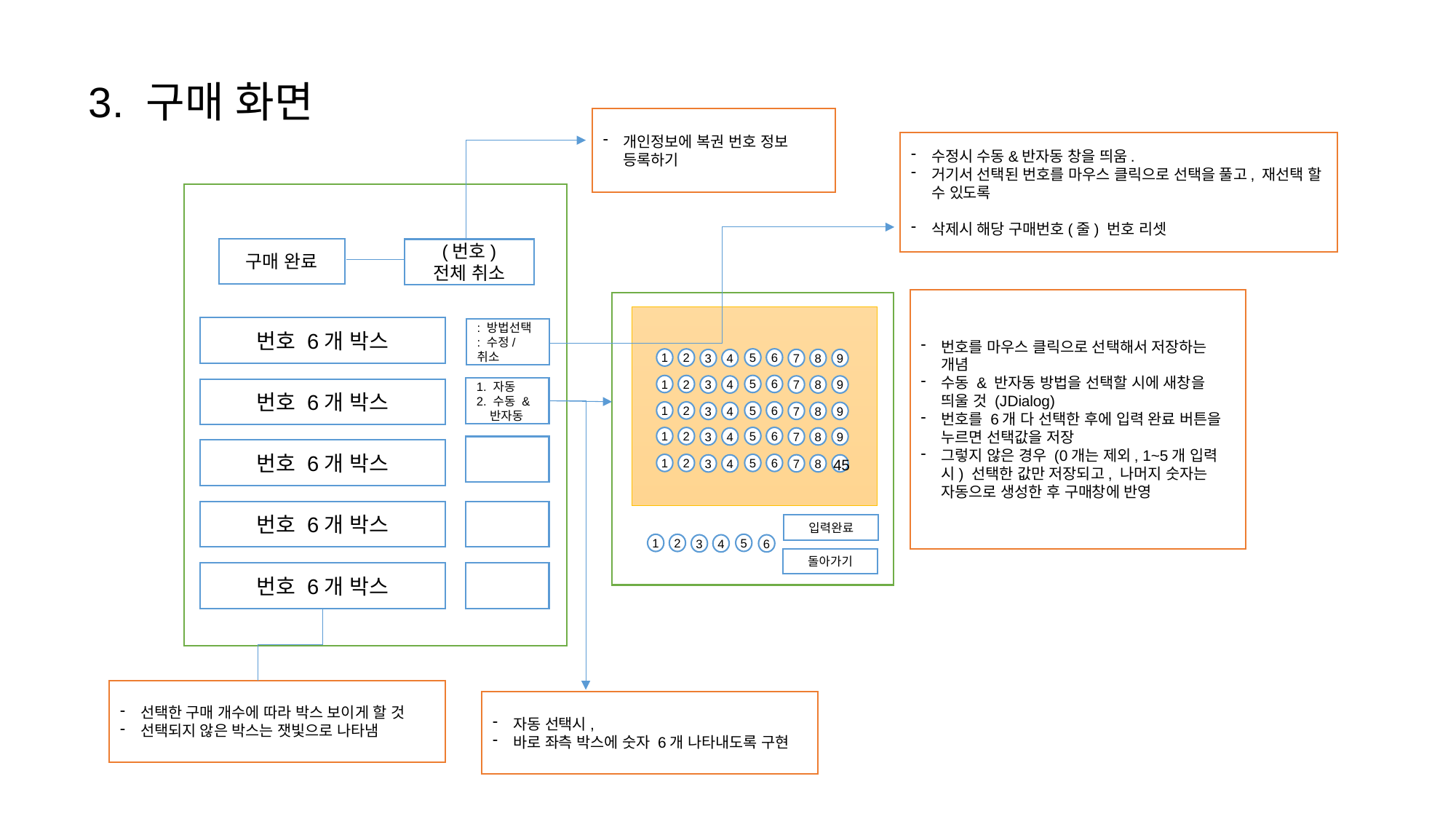

# 3. 구매 화면
개인정보에 복권 번호 정보 등록하기
수정시 수동&반자동 창을 띄움.
거기서 선택된 번호를 마우스 클릭으로 선택을 풀고, 재선택 할 수 있도록

삭제시 해당 구매번호(줄) 번호 리셋

구매 완료
(번호)
전체 취소
번호를 마우스 클릭으로 선택해서 저장하는 개념
수동 & 반자동 방법을 선택할 시에 새창을 띄울 것 (JDialog)
번호를 6개 다 선택한 후에 입력 완료 버튼을 누르면 선택값을 저장
그렇지 않은 경우 (0개는 제외, 1~5개 입력시) 선택한 값만 저장되고, 나머지 숫자는 자동으로 생성한 후 구매창에 반영

번호 6개 박스
: 방법선택
: 수정/취소
5
6
1
2
7
8
9
3
4
5
6
1
2
7
8
9
3
4
1. 자동
2. 수동 &
   반자동
번호 6개 박스
5
6
1
2
7
8
9
3
4
5
6
1
2
7
8
9
3
4

번호 6개 박스
45
5
6
1
2
7
8

3
4
번호 6개 박스

입력완료
5
1
2
3
4
6
돌아가기
번호 6개 박스

선택한 구매 개수에 따라 박스 보이게 할 것
선택되지 않은 박스는 잿빛으로 나타냄
자동 선택시,
바로 좌측 박스에 숫자 6개 나타내도록 구현